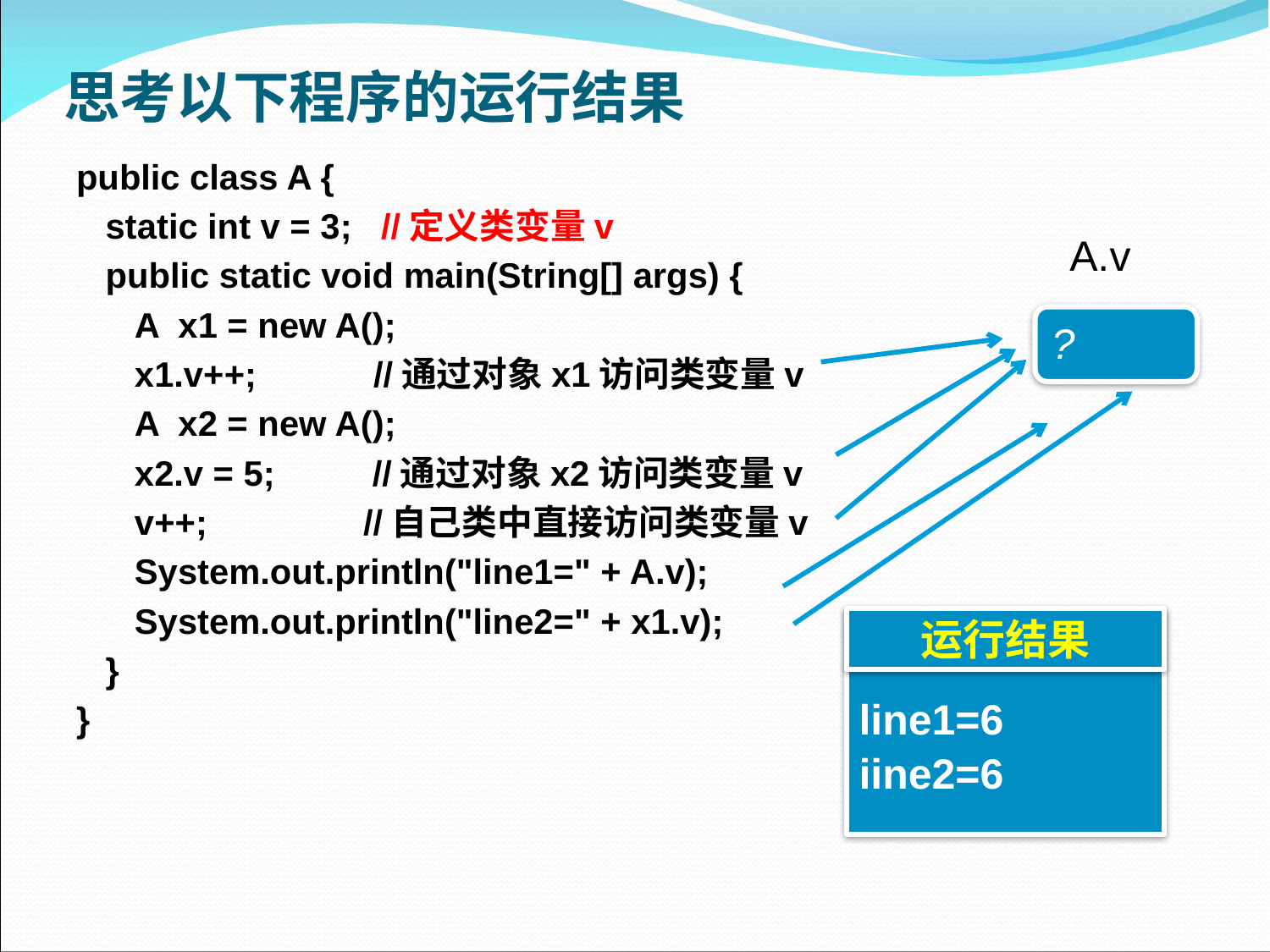

# 思考以下程序的运行结果
public class A {
   static int v = 3;   //定义类变量v
   public static void main(String[] args) {
      A  x1 = new A();
      x1.v++;            //通过对象x1访问类变量v
      A  x2 = new A();
      x2.v = 5;          //通过对象x2访问类变量v
      v++;                //自己类中直接访问类变量v
      System.out.println("line1=" + A.v);
      System.out.println("line2=" + x1.v);
   }
}
A.v
?
运行结果

line1=6
iine2=6